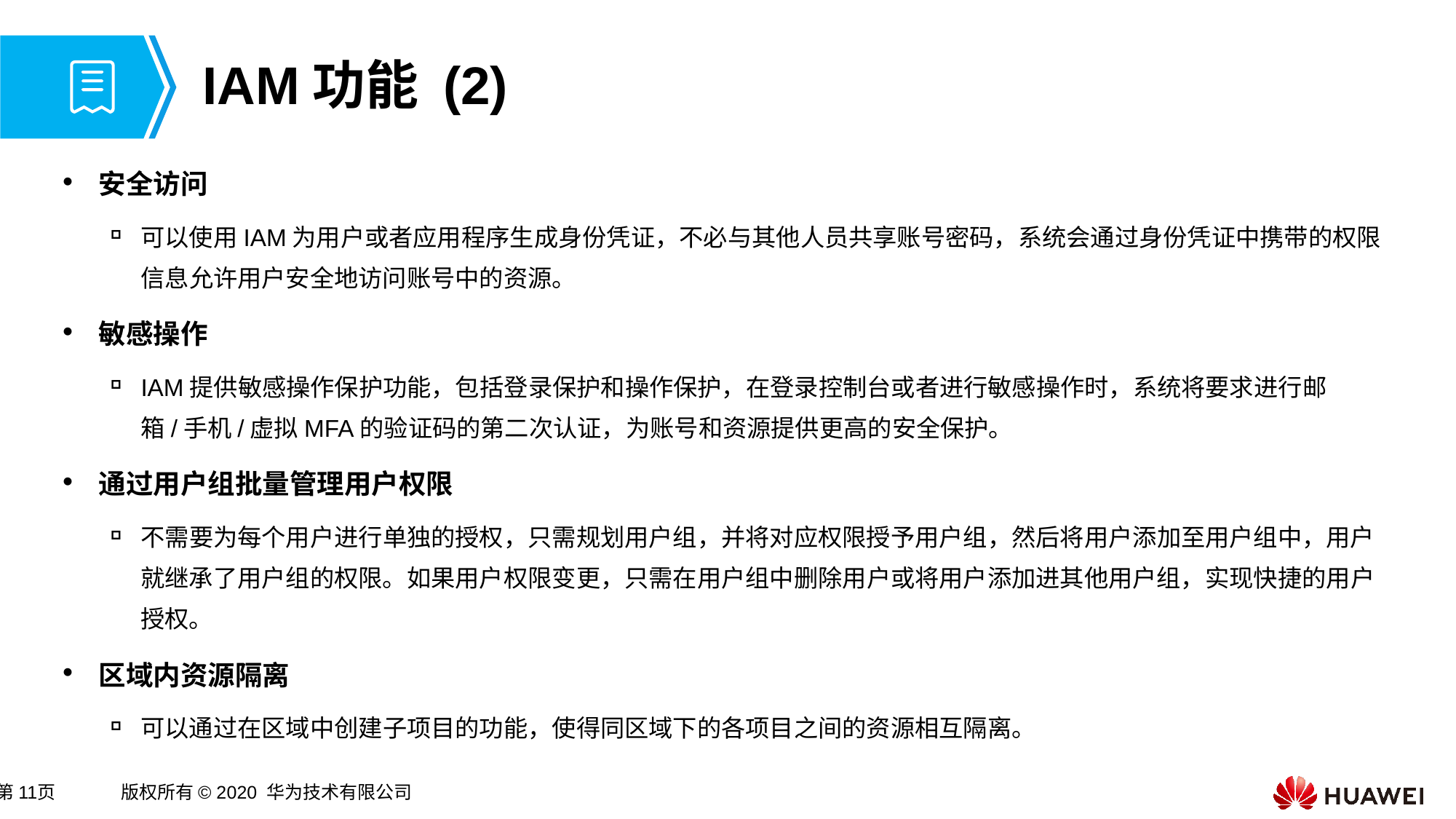

# IAM功能 (2)
安全访问
可以使用IAM为用户或者应用程序生成身份凭证，不必与其他人员共享账号密码，系统会通过身份凭证中携带的权限信息允许用户安全地访问账号中的资源。
敏感操作
IAM提供敏感操作保护功能，包括登录保护和操作保护，在登录控制台或者进行敏感操作时，系统将要求进行邮箱/手机/虚拟MFA的验证码的第二次认证，为账号和资源提供更高的安全保护。
通过用户组批量管理用户权限
不需要为每个用户进行单独的授权，只需规划用户组，并将对应权限授予用户组，然后将用户添加至用户组中，用户就继承了用户组的权限。如果用户权限变更，只需在用户组中删除用户或将用户添加进其他用户组，实现快捷的用户授权。
区域内资源隔离
可以通过在区域中创建子项目的功能，使得同区域下的各项目之间的资源相互隔离。